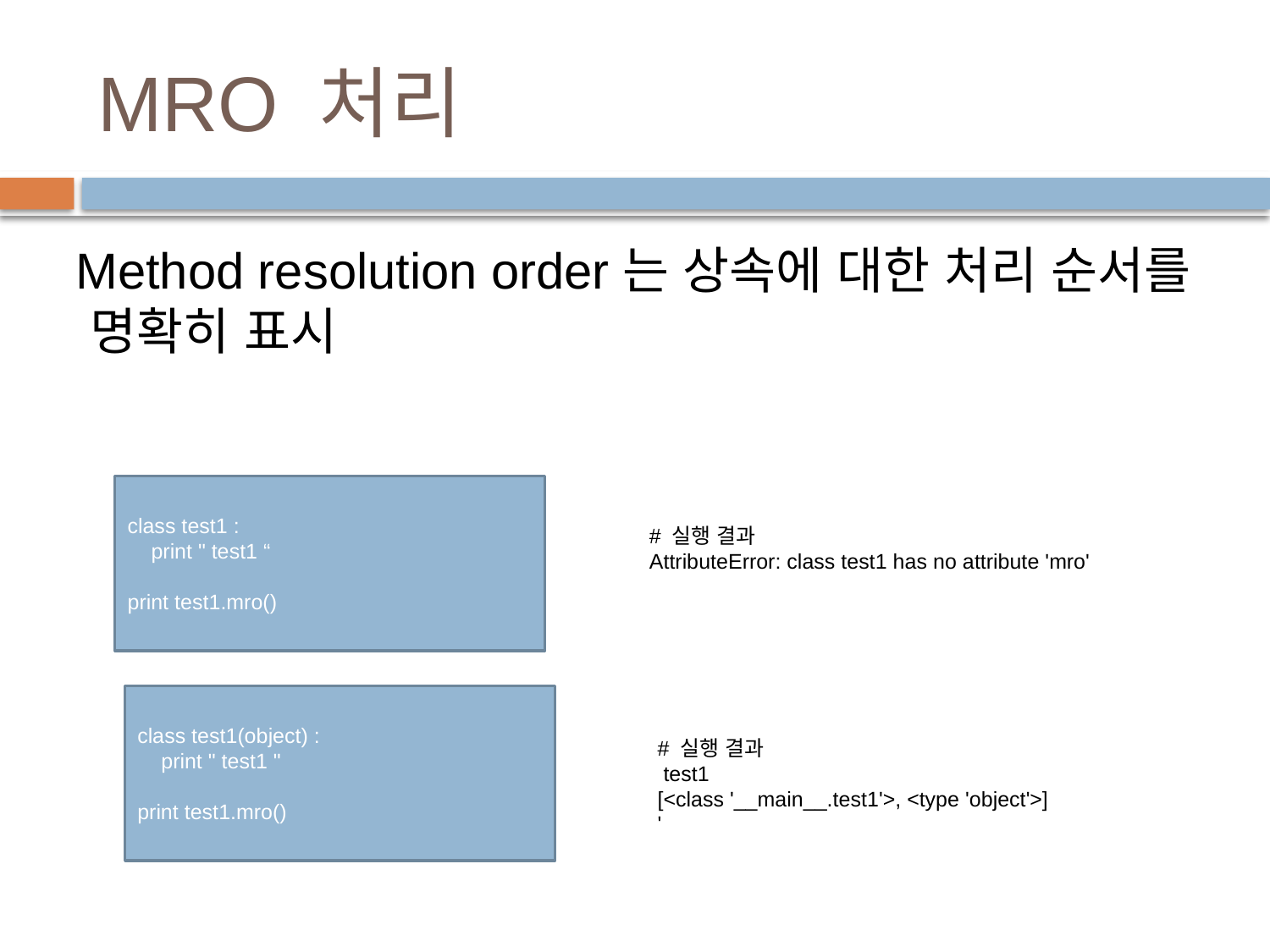

# MRO 처리
Method resolution order는 상속에 대한 처리 순서를  명확히 표시
class test1 :
    print " test1 “

print test1.mro()
# 실행 결과
AttributeError: class test1 has no attribute 'mro'
class test1(object) :
    print " test1 "

print test1.mro()
# 실행 결과
 test1
[<class '__main__.test1'>, <type 'object'>]
'